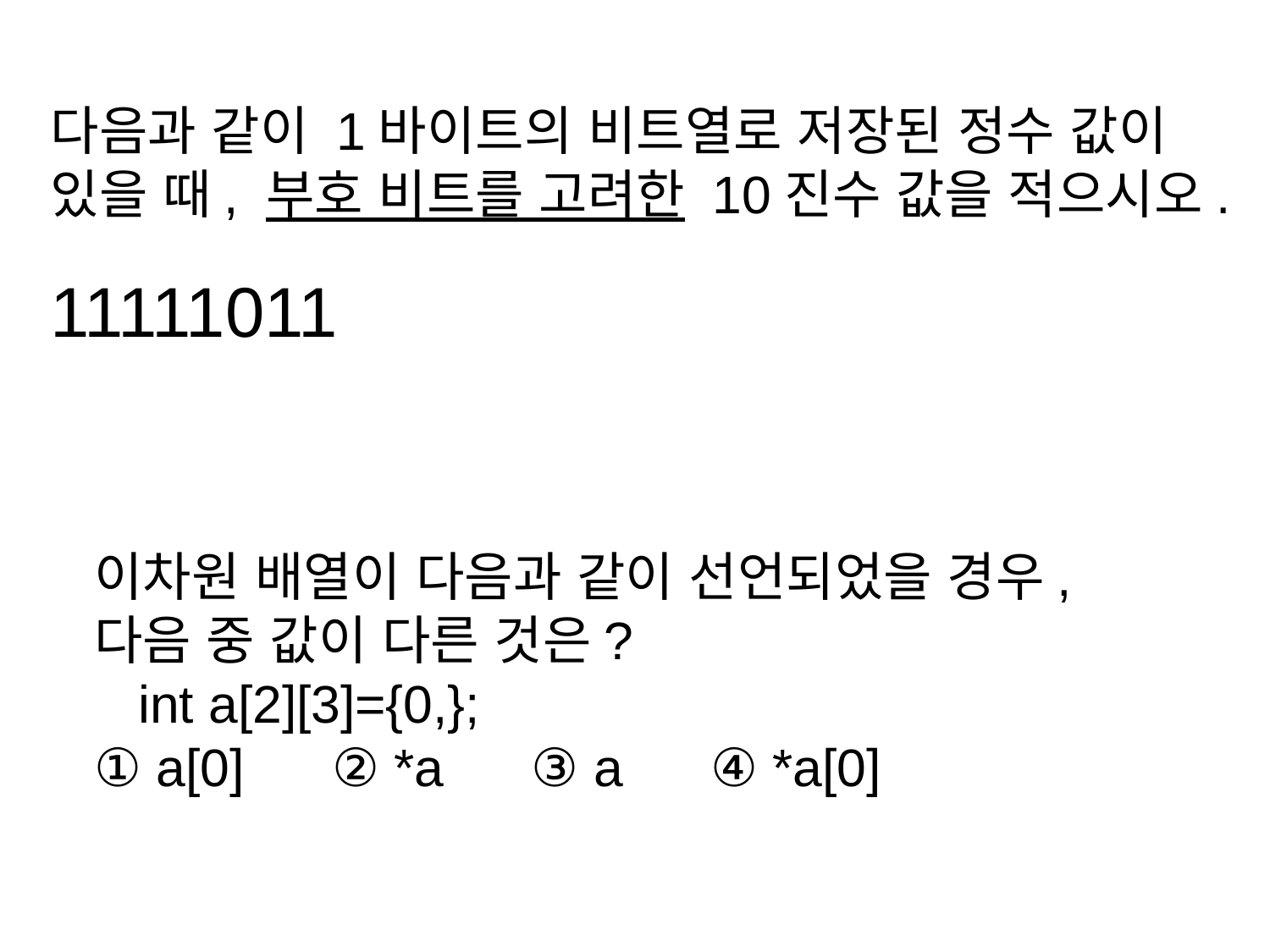

다음과 같이 1바이트의 비트열로 저장된 정수 값이      있을 때, 부호 비트를 고려한 10진수 값을 적으시오.

11111011
이차원 배열이 다음과 같이 선언되었을 경우,
다음 중 값이 다른 것은?
   int a[2][3]={0,};
① a[0]      ② *a      ③ a      ④ *a[0]